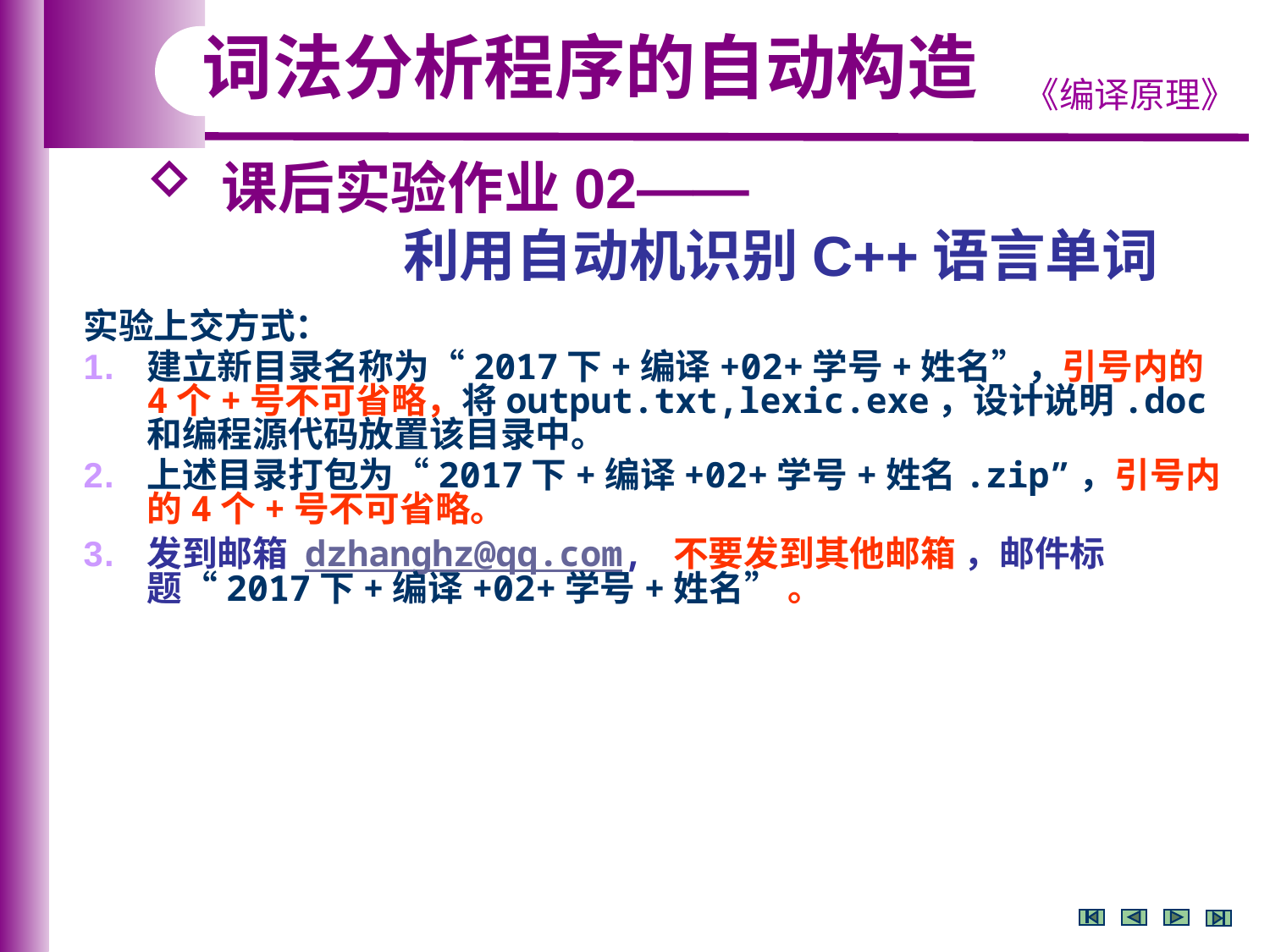

词法分析程序的自动构造
 课后实验作业02——
                   利用自动机识别C++语言单词

实验上交方式：
建立新目录名称为“2017下+编译+02+学号+姓名”，引号内的4个+号不可省略，将output.txt,lexic.exe，设计说明.doc和编程源代码放置该目录中。
上述目录打包为“2017下+编译+02+学号+姓名.zip”，引号内的4个+号不可省略。
发到邮箱 dzhanghz@qq.com, 不要发到其他邮箱 ，邮件标题“2017下+编译+02+学号+姓名” 。